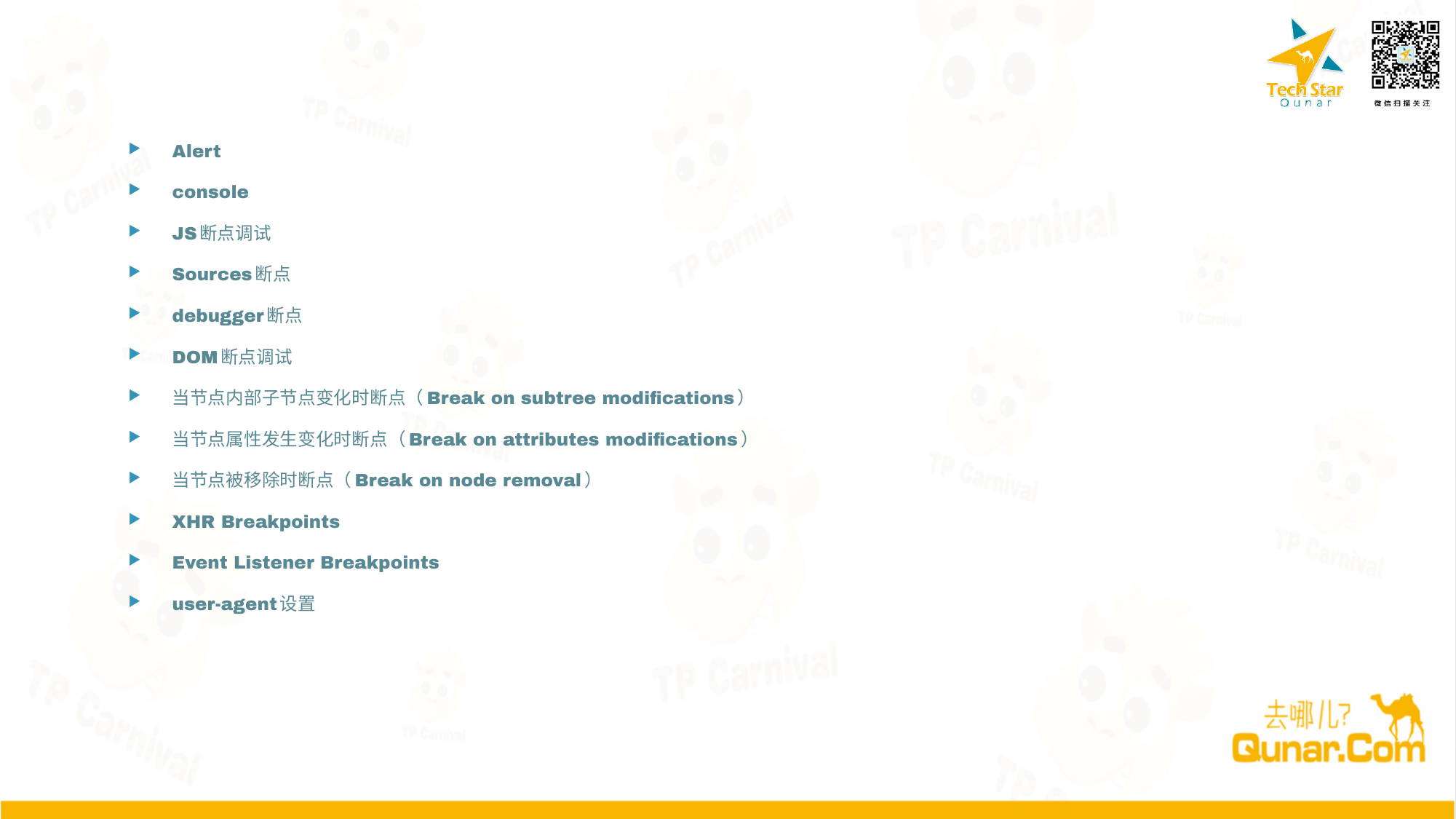

Alert
console
JS断点调试
Sources断点
debugger断点
DOM断点调试
当节点内部子节点变化时断点（Break on subtree modifications）
当节点属性发生变化时断点（Break on attributes modifications）
当节点被移除时断点（Break on node removal）
XHR Breakpoints
Event Listener Breakpoints
user-agent设置